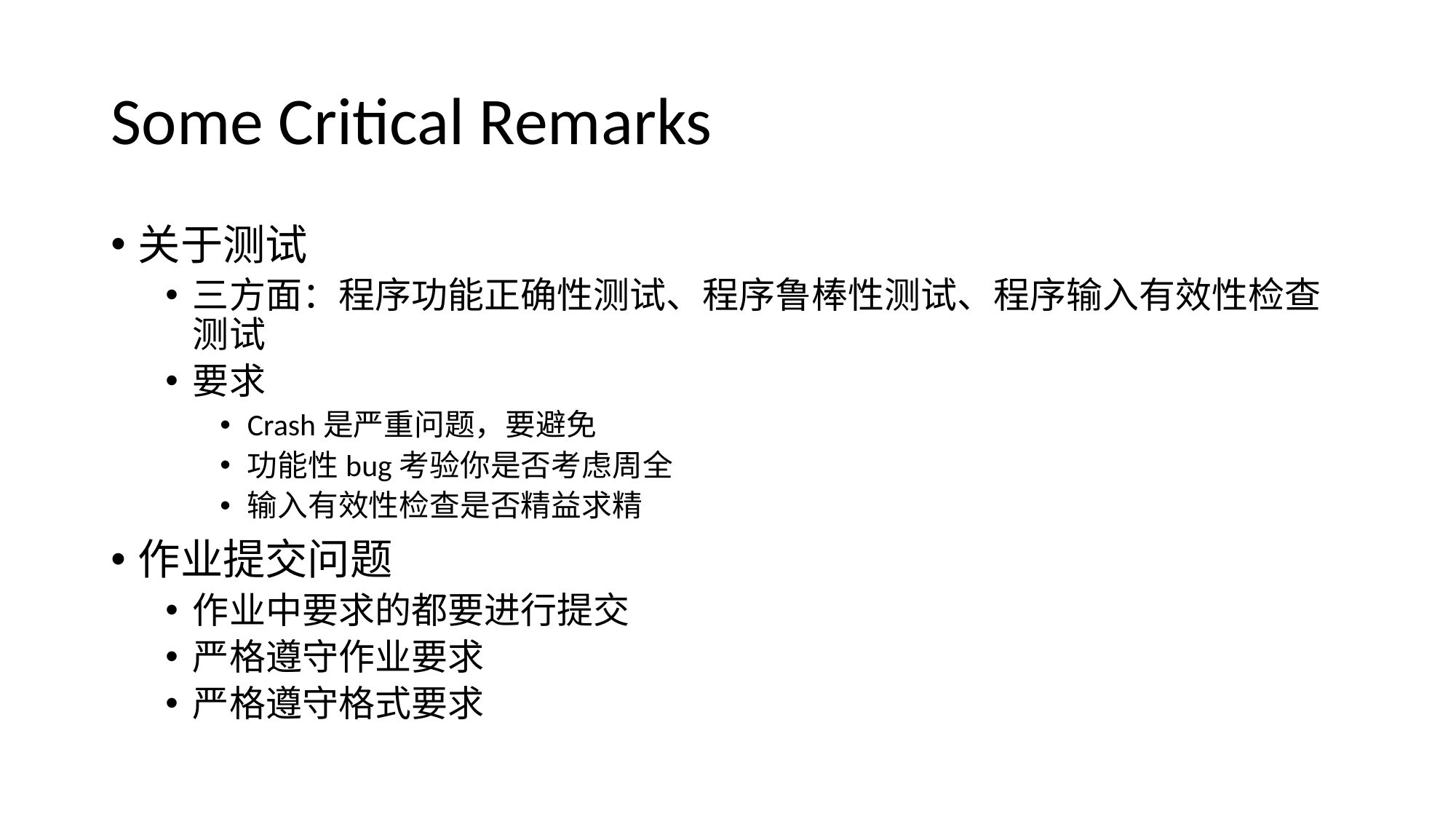

# Some Critical Remarks
关于测试
三方面：程序功能正确性测试、程序鲁棒性测试、程序输入有效性检查测试
要求
Crash是严重问题，要避免
功能性bug考验你是否考虑周全
输入有效性检查是否精益求精
作业提交问题
作业中要求的都要进行提交
严格遵守作业要求
严格遵守格式要求